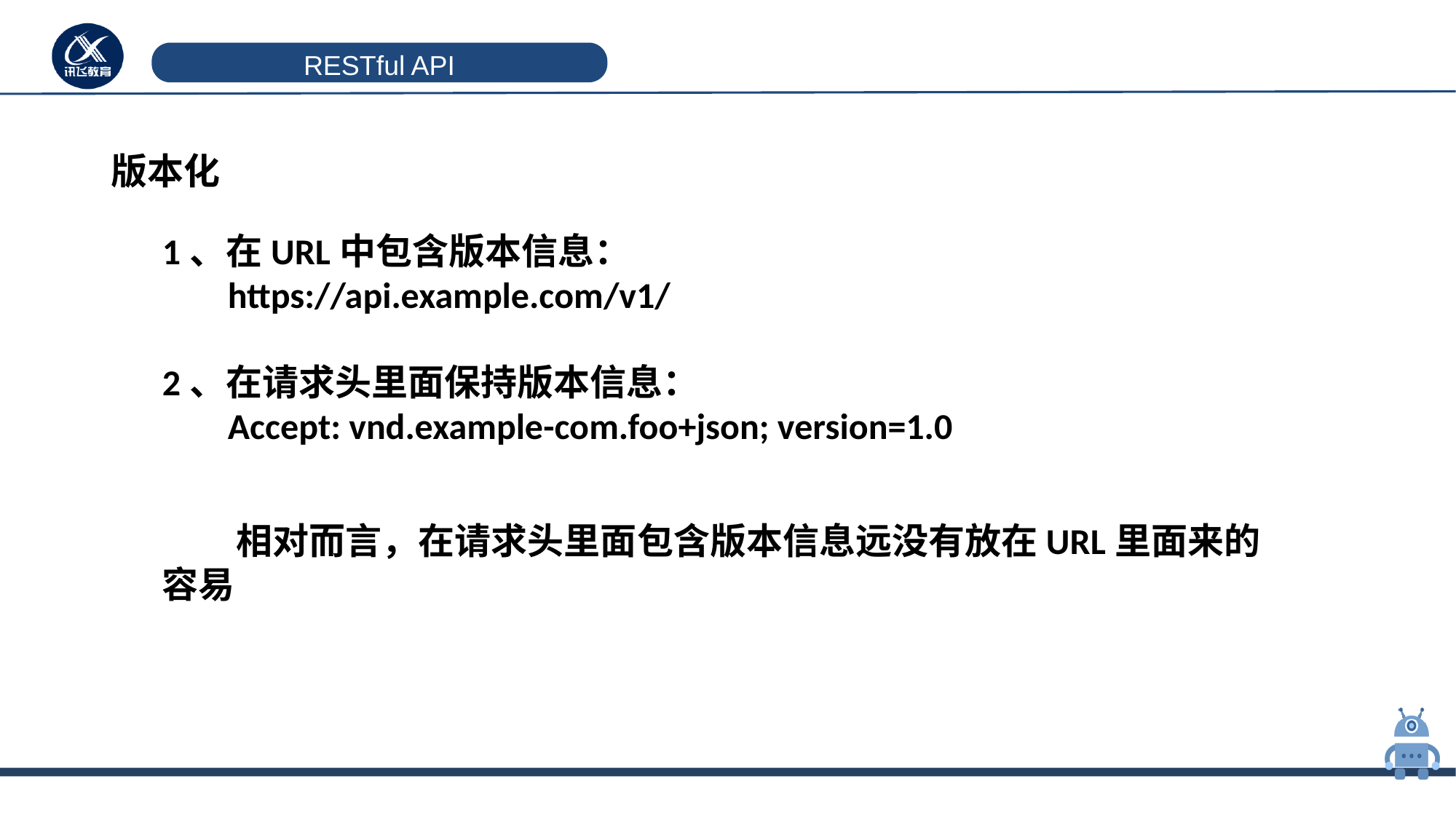

# RESTful API
版本化
1、在URL中包含版本信息：
        https://api.example.com/v1/

2、在请求头里面保持版本信息：
        Accept: vnd.example-com.foo+json; version=1.0
        相对而言，在请求头里面包含版本信息远没有放在URL里面来的容易